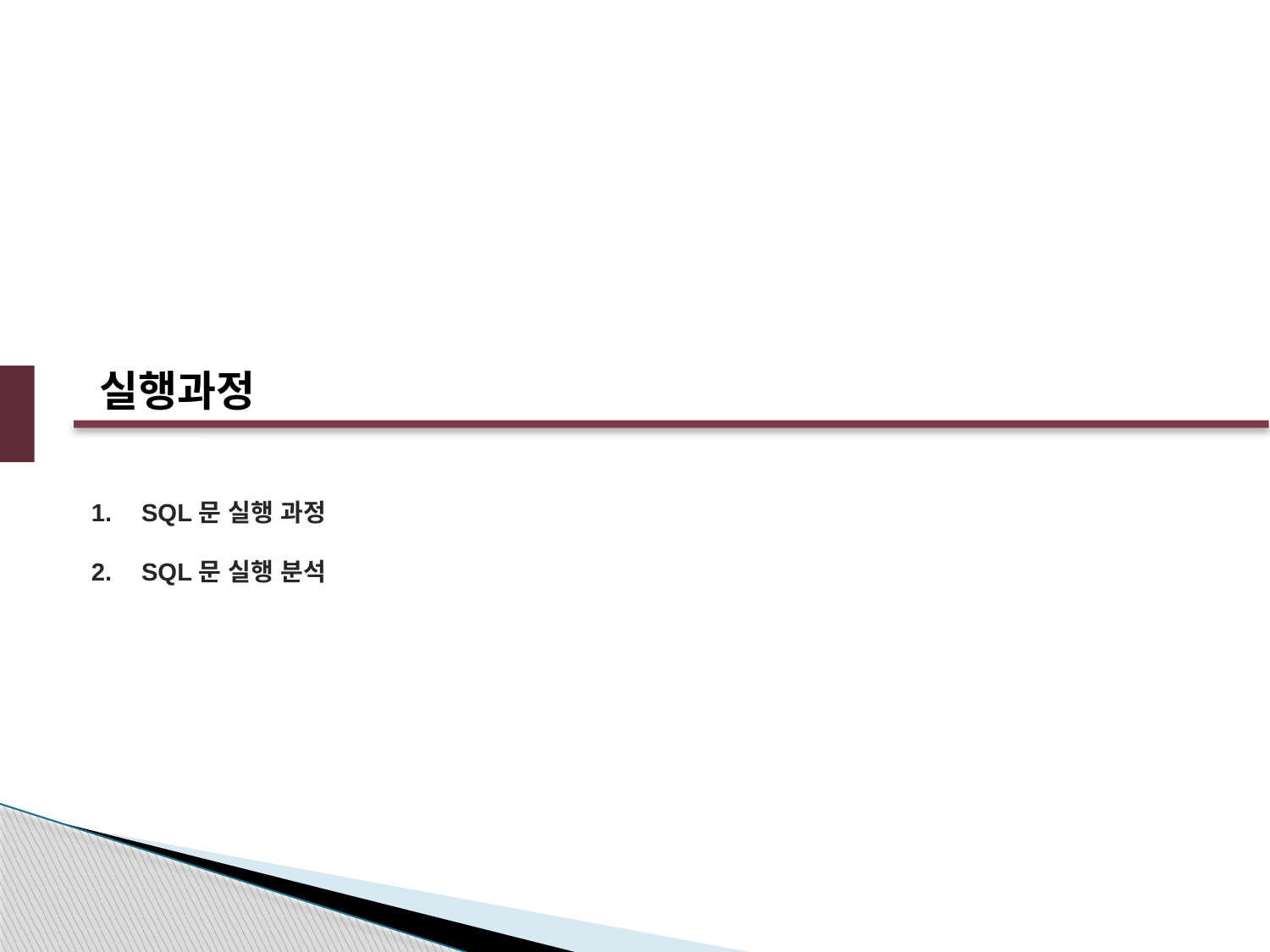

실행과정

SQL문 실행 과정
SQL문 실행 분석